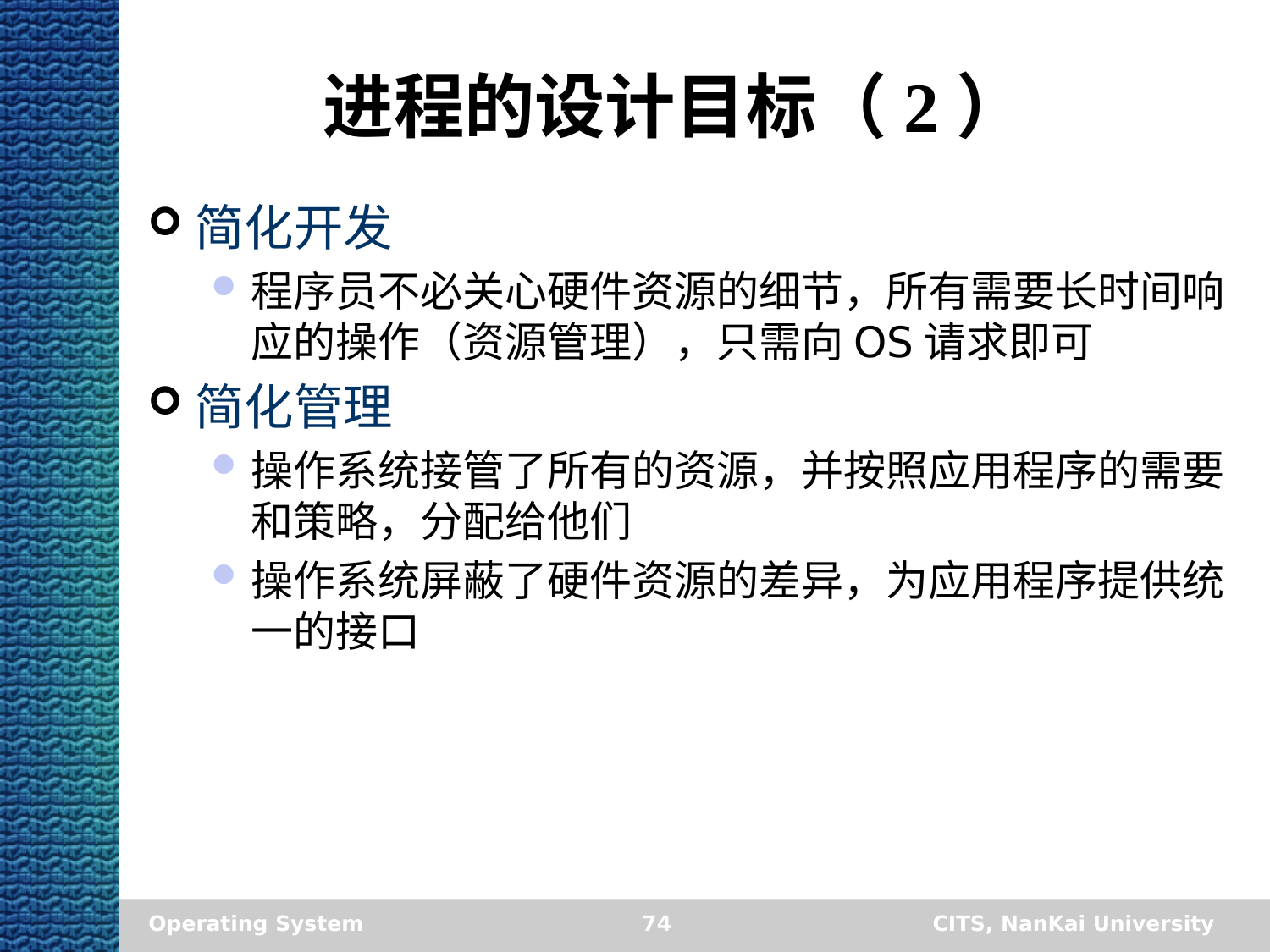

# 进程的设计目标（2）
简化开发
程序员不必关心硬件资源的细节，所有需要长时间响应的操作（资源管理），只需向OS请求即可
简化管理
操作系统接管了所有的资源，并按照应用程序的需要和策略，分配给他们
操作系统屏蔽了硬件资源的差异，为应用程序提供统一的接口

Operating System
74
CITS, NanKai University